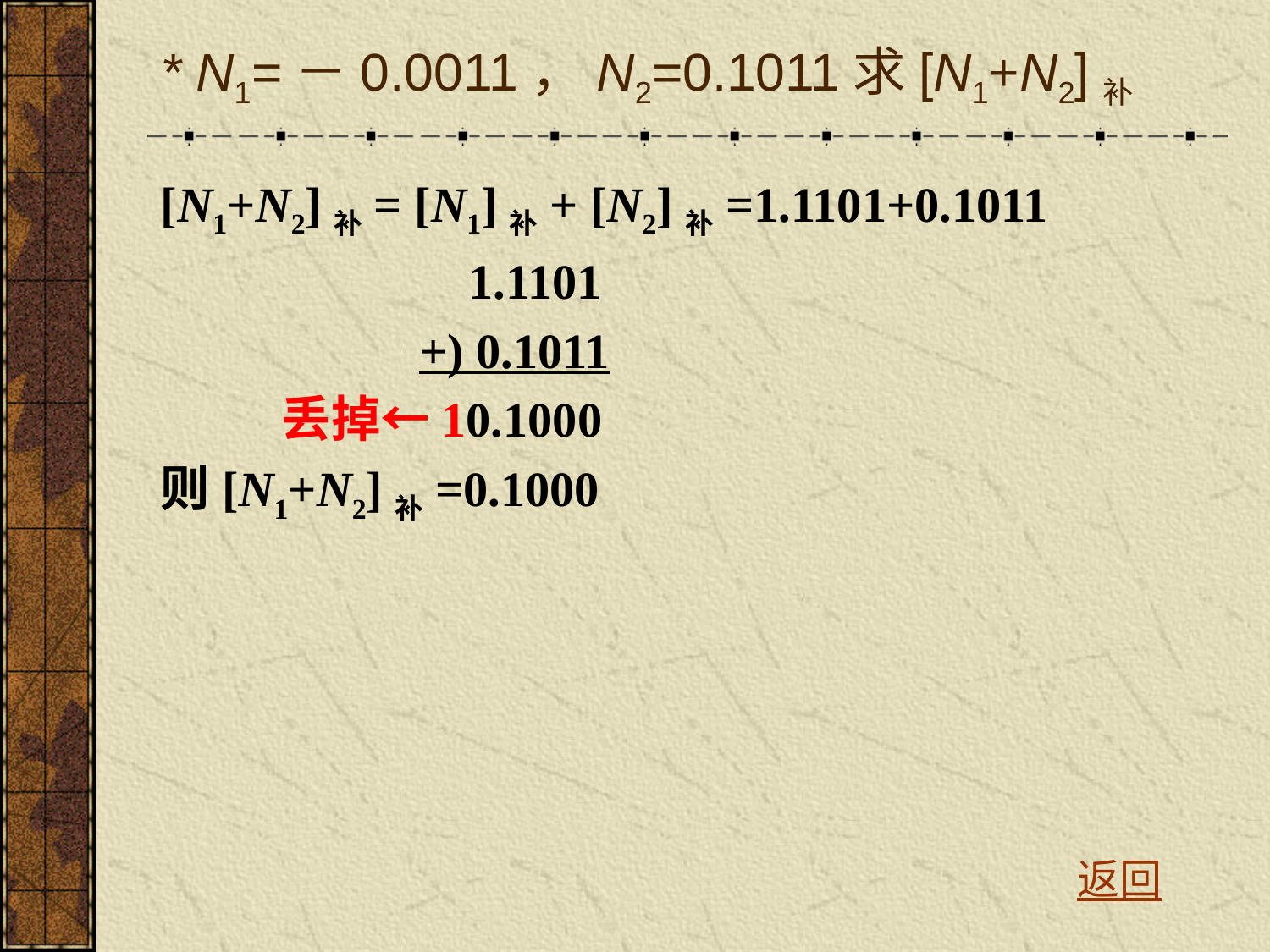

# * N1=－0.0011，N2=0.1011求[N1+N2]补
[N1+N2]补= [N1]补+ [N2]补=1.1101+0.1011
　　　　　　1.1101
　　　　　+) 0.1011
　　  丢掉←10.1000
则[N1+N2]补=0.1000
返回